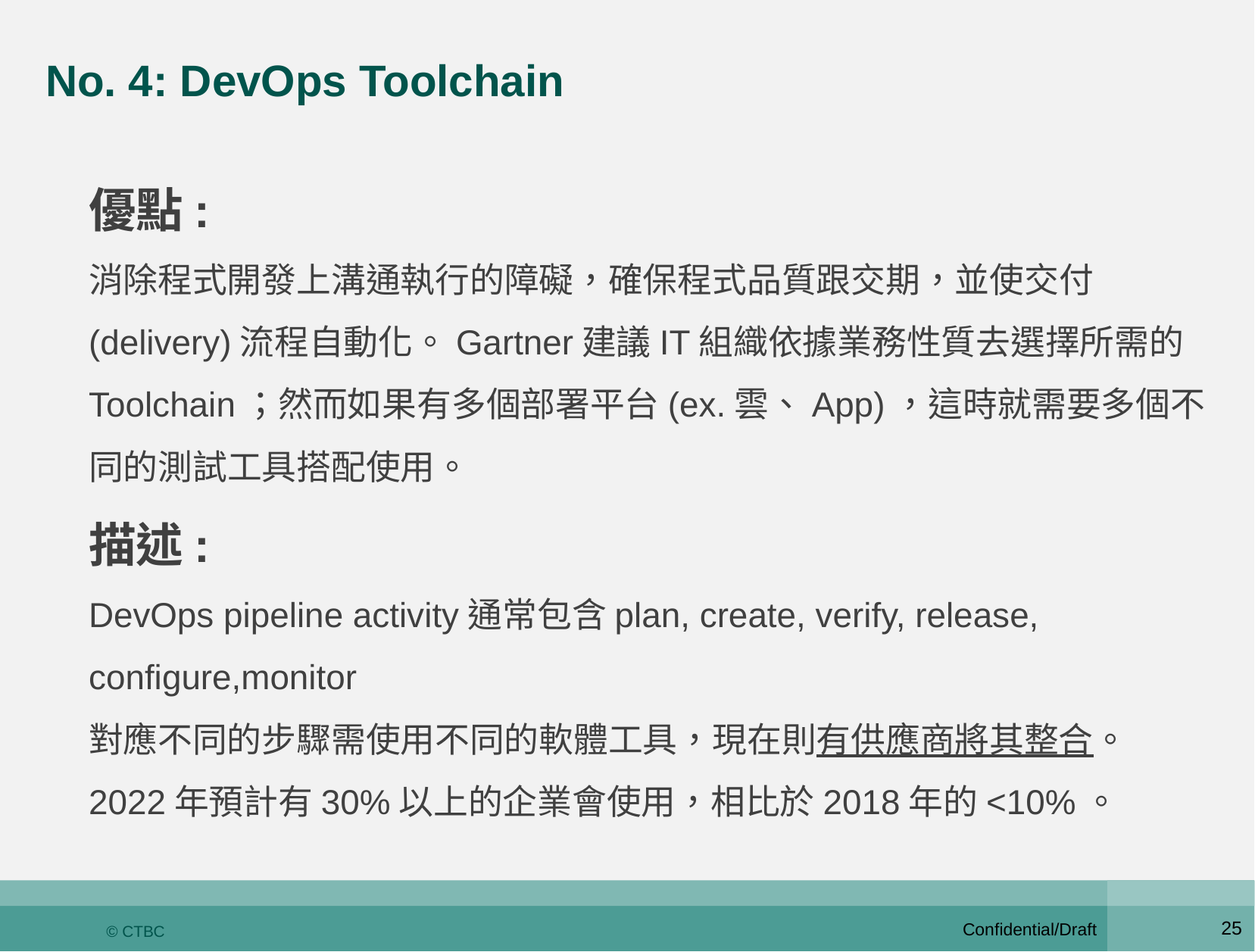

# No. 4: DevOps Toolchain
優點:
消除程式開發上溝通執行的障礙，確保程式品質跟交期，並使交付(delivery)流程自動化。Gartner建議IT組織依據業務性質去選擇所需的Toolchain；然而如果有多個部署平台(ex.雲、App)，這時就需要多個不同的測試工具搭配使用。
描述:
DevOps pipeline activity通常包含plan, create, verify, release, configure,monitor
對應不同的步驟需使用不同的軟體工具，現在則有供應商將其整合。
2022年預計有30%以上的企業會使用，相比於2018年的<10%。